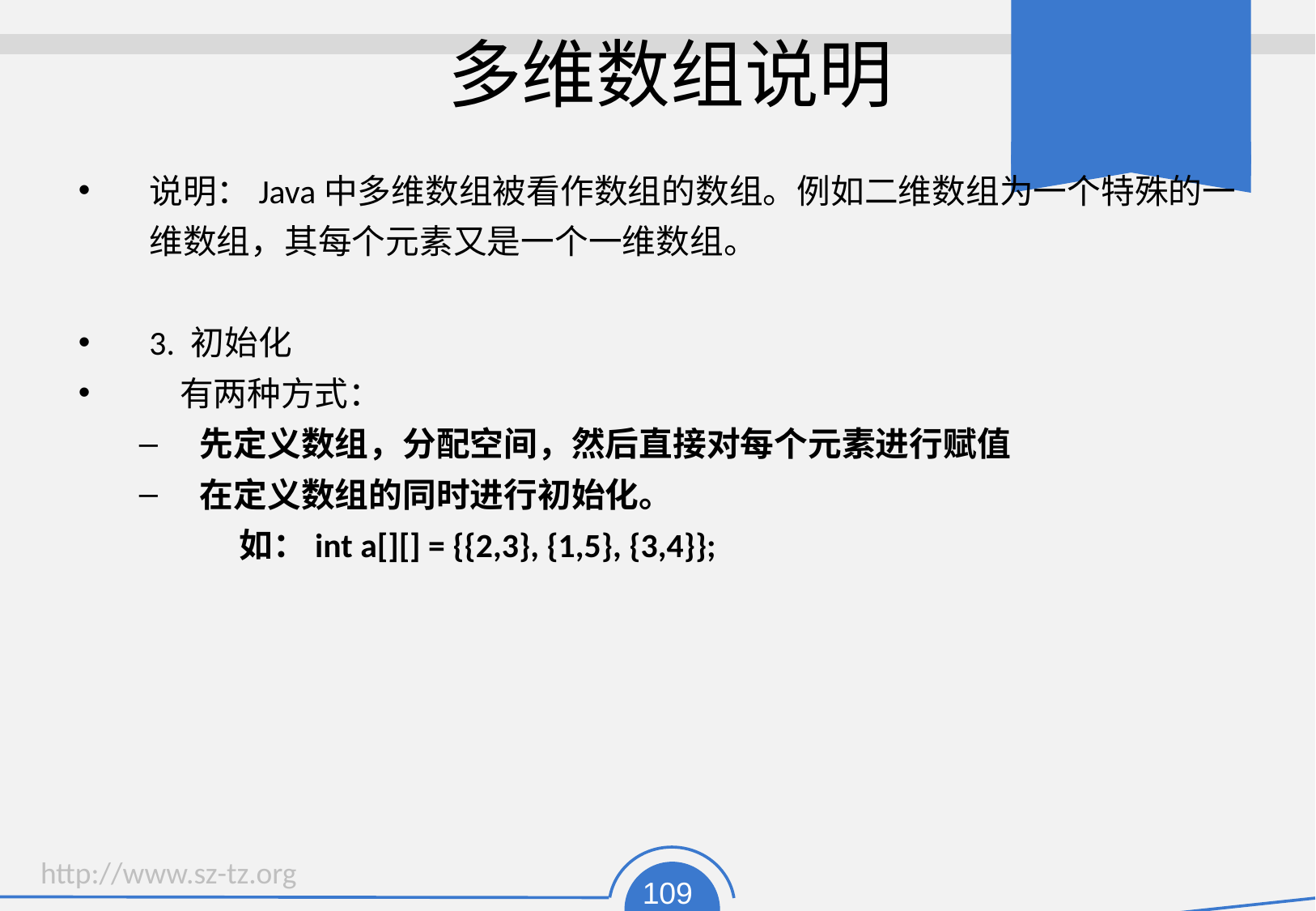

# 多维数组说明
说明：Java中多维数组被看作数组的数组。例如二维数组为一个特殊的一维数组，其每个元素又是一个一维数组。

3. 初始化
   有两种方式：
先定义数组，分配空间，然后直接对每个元素进行赋值
在定义数组的同时进行初始化。
            如：int a[][] = {{2,3}, {1,5}, {3,4}};